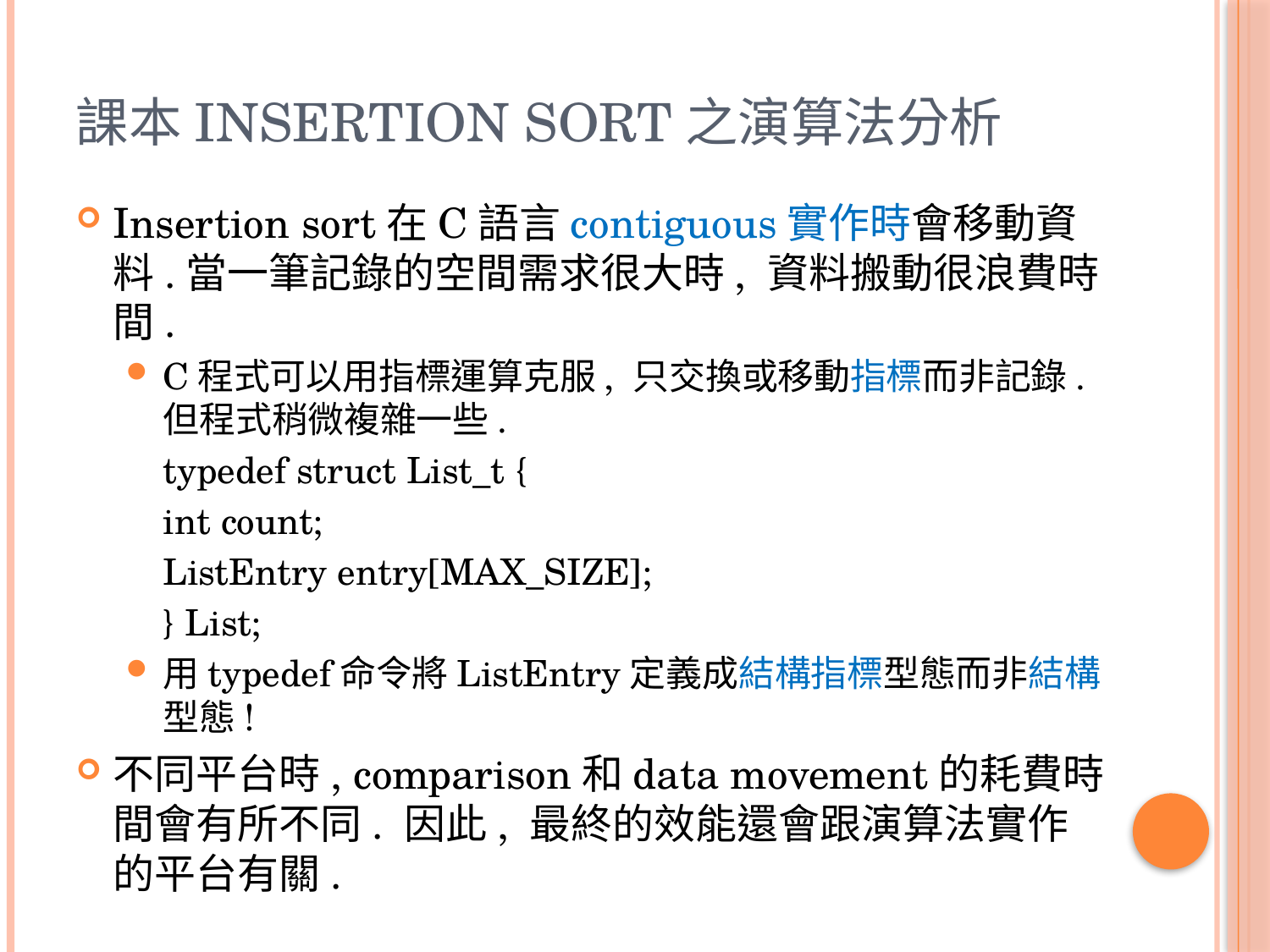

# 課本Insertion Sort之演算法分析
Insertion sort在C語言contiguous實作時會移動資料.當一筆記錄的空間需求很大時, 資料搬動很浪費時間.
C程式可以用指標運算克服, 只交換或移動指標而非記錄. 但程式稍微複雜一些.
	typedef struct List_t {
		int count;
		ListEntry entry[MAX_SIZE];
	} List;
用typedef命令將ListEntry定義成結構指標型態而非結構型態!
不同平台時, comparison和data movement的耗費時間會有所不同. 因此, 最終的效能還會跟演算法實作的平台有關.